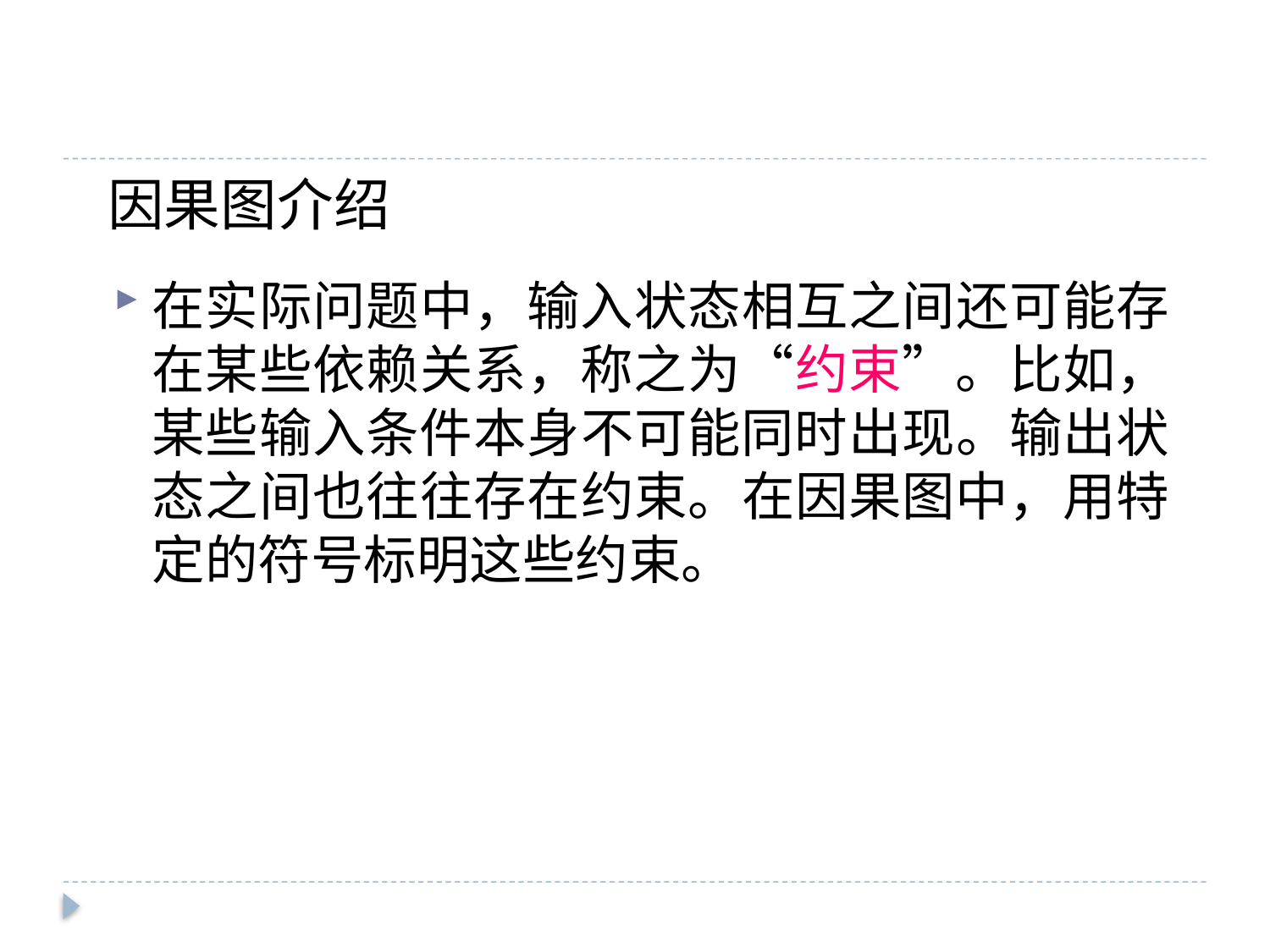

# 因果图介绍
在实际问题中，输入状态相互之间还可能存在某些依赖关系，称之为“约束”。比如，某些输入条件本身不可能同时出现。输出状态之间也往往存在约束。在因果图中，用特定的符号标明这些约束。